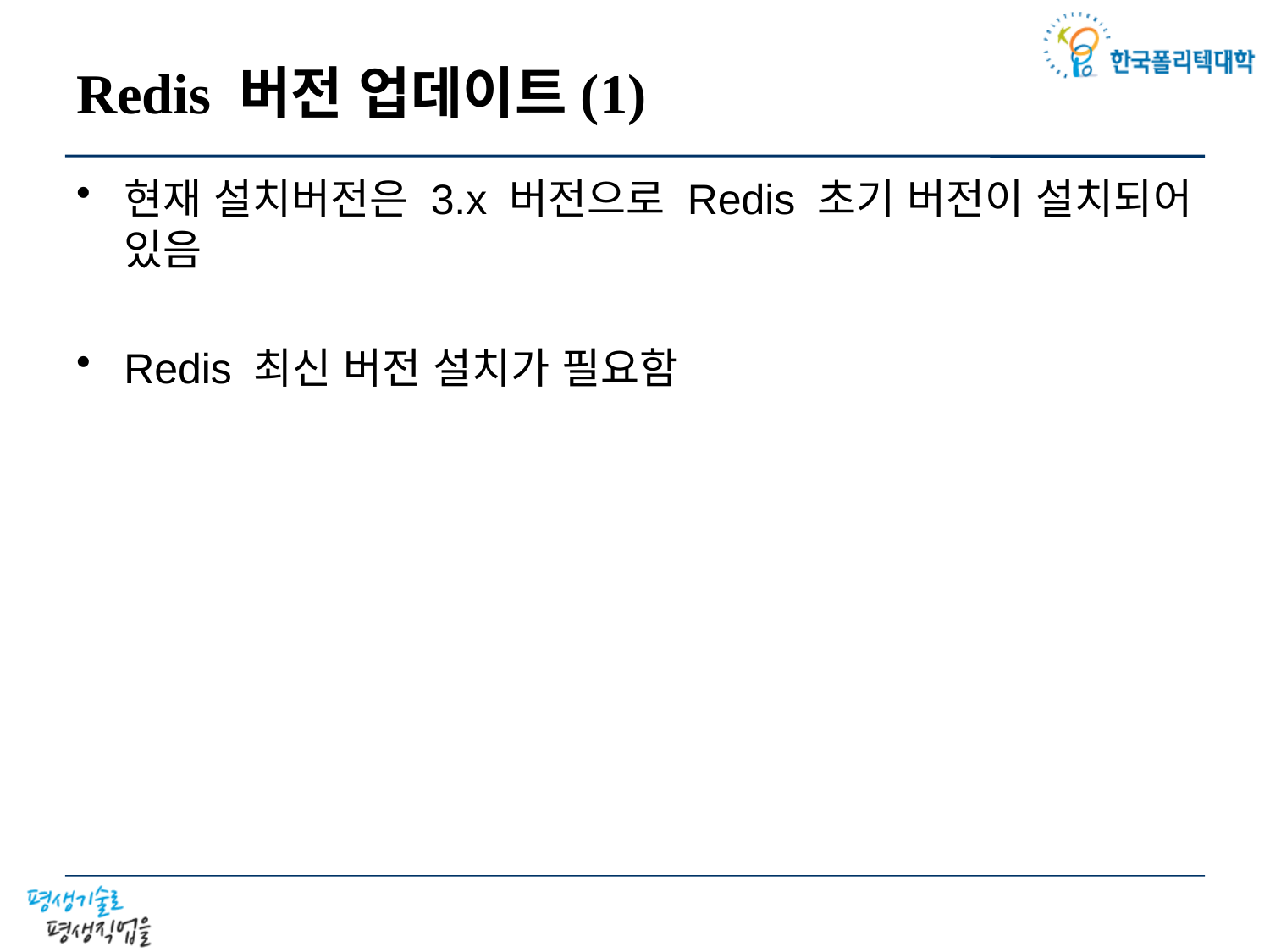

# Redis 버전 업데이트(1)
현재 설치버전은 3.x 버전으로 Redis 초기 버전이 설치되어 있음

Redis 최신 버전 설치가 필요함